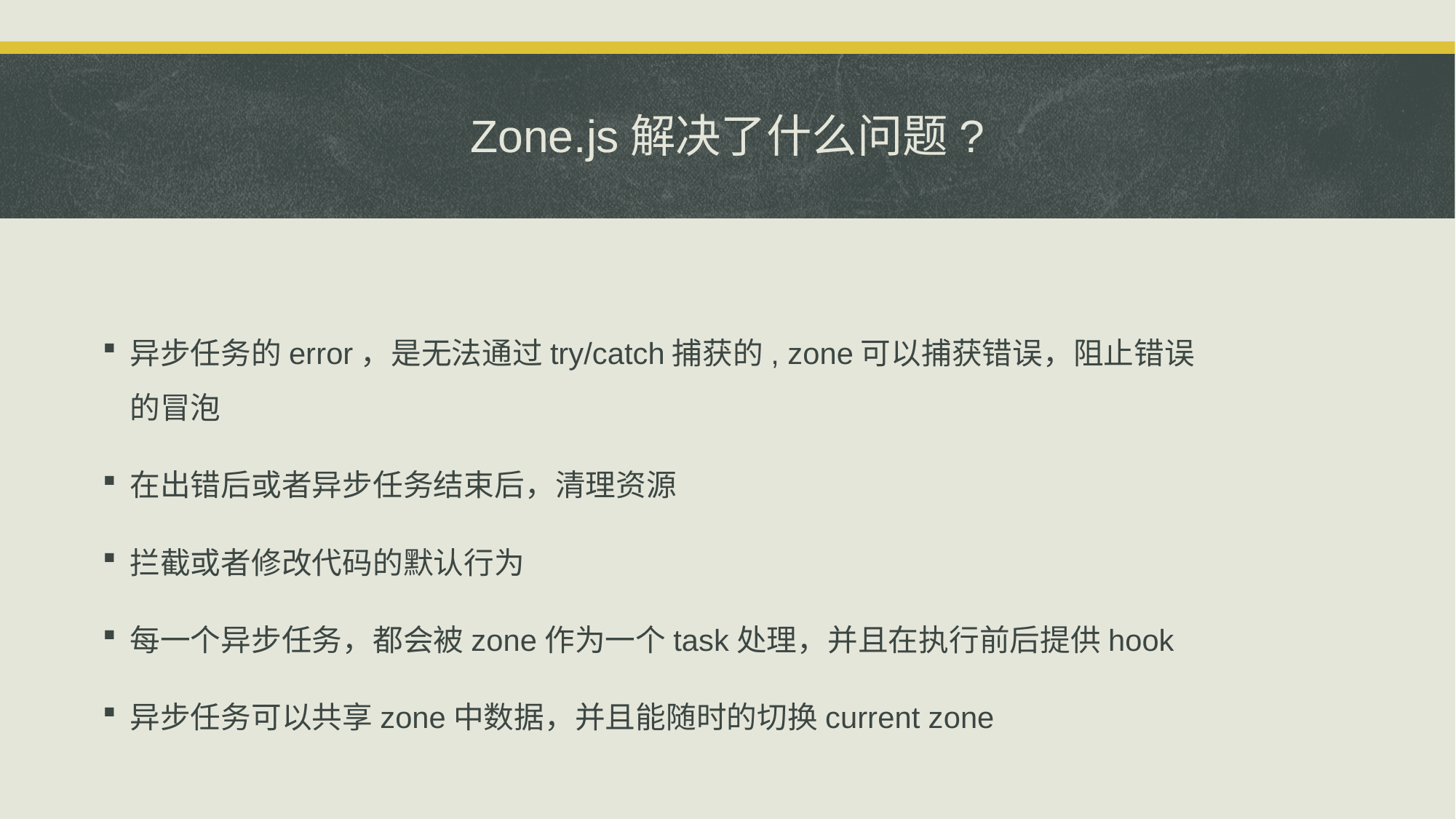

# Zone.js解决了什么问题?
异步任务的error，是无法通过try/catch捕获的, zone可以捕获错误，阻止错误的冒泡
在出错后或者异步任务结束后，清理资源
拦截或者修改代码的默认行为
每一个异步任务，都会被zone作为一个task处理，并且在执行前后提供hook
异步任务可以共享zone中数据，并且能随时的切换current zone